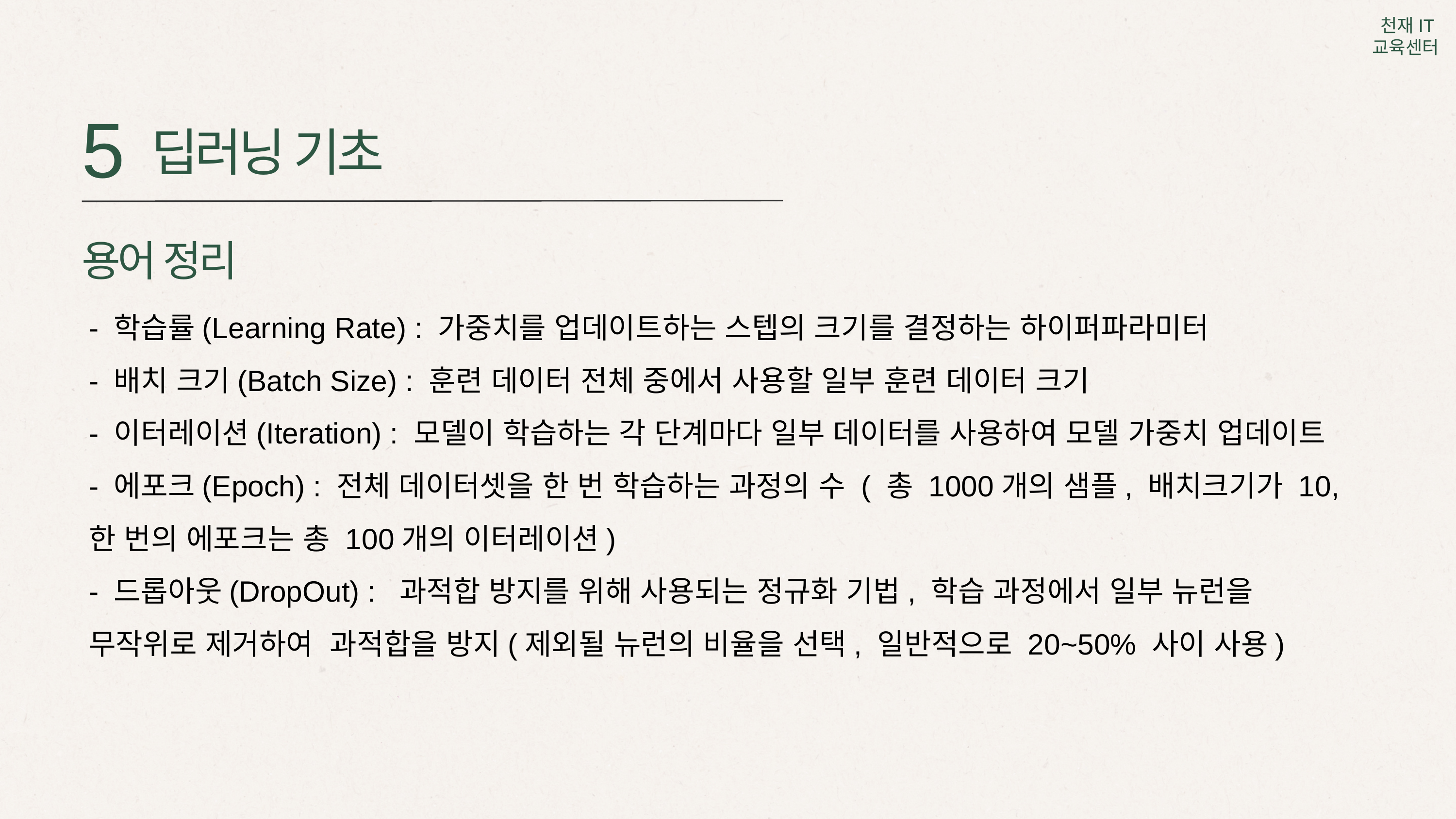

5
딥러닝 기초

용어 정리
- 학습률(Learning Rate) : 가중치를 업데이트하는 스텝의 크기를 결정하는 하이퍼파라미터
- 배치 크기(Batch Size) : 훈련 데이터 전체 중에서 사용할 일부 훈련 데이터 크기
- 이터레이션(Iteration) : 모델이 학습하는 각 단계마다 일부 데이터를 사용하여 모델 가중치 업데이트
- 에포크(Epoch) : 전체 데이터셋을 한 번 학습하는 과정의 수 ( 총 1000개의 샘플, 배치크기가 10, 한 번의 에포크는 총 100개의 이터레이션)
- 드롭아웃(DropOut) :  과적합 방지를 위해 사용되는 정규화 기법, 학습 과정에서 일부 뉴런을 무작위로 제거하여  과적합을 방지(제외될 뉴런의 비율을 선택, 일반적으로 20~50% 사이 사용)